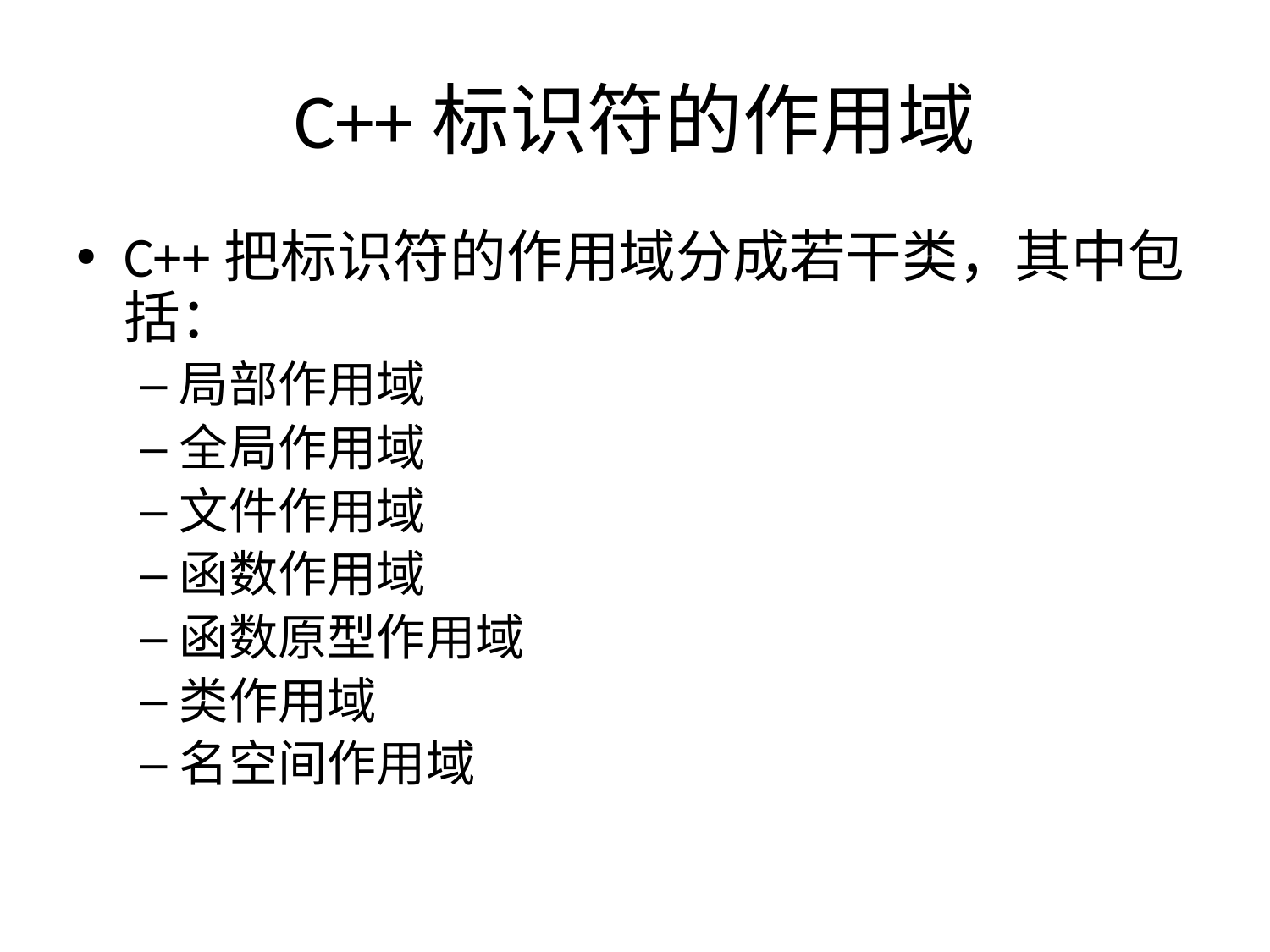

# C++标识符的作用域
C++把标识符的作用域分成若干类，其中包括：
局部作用域
全局作用域
文件作用域
函数作用域
函数原型作用域
类作用域
名空间作用域